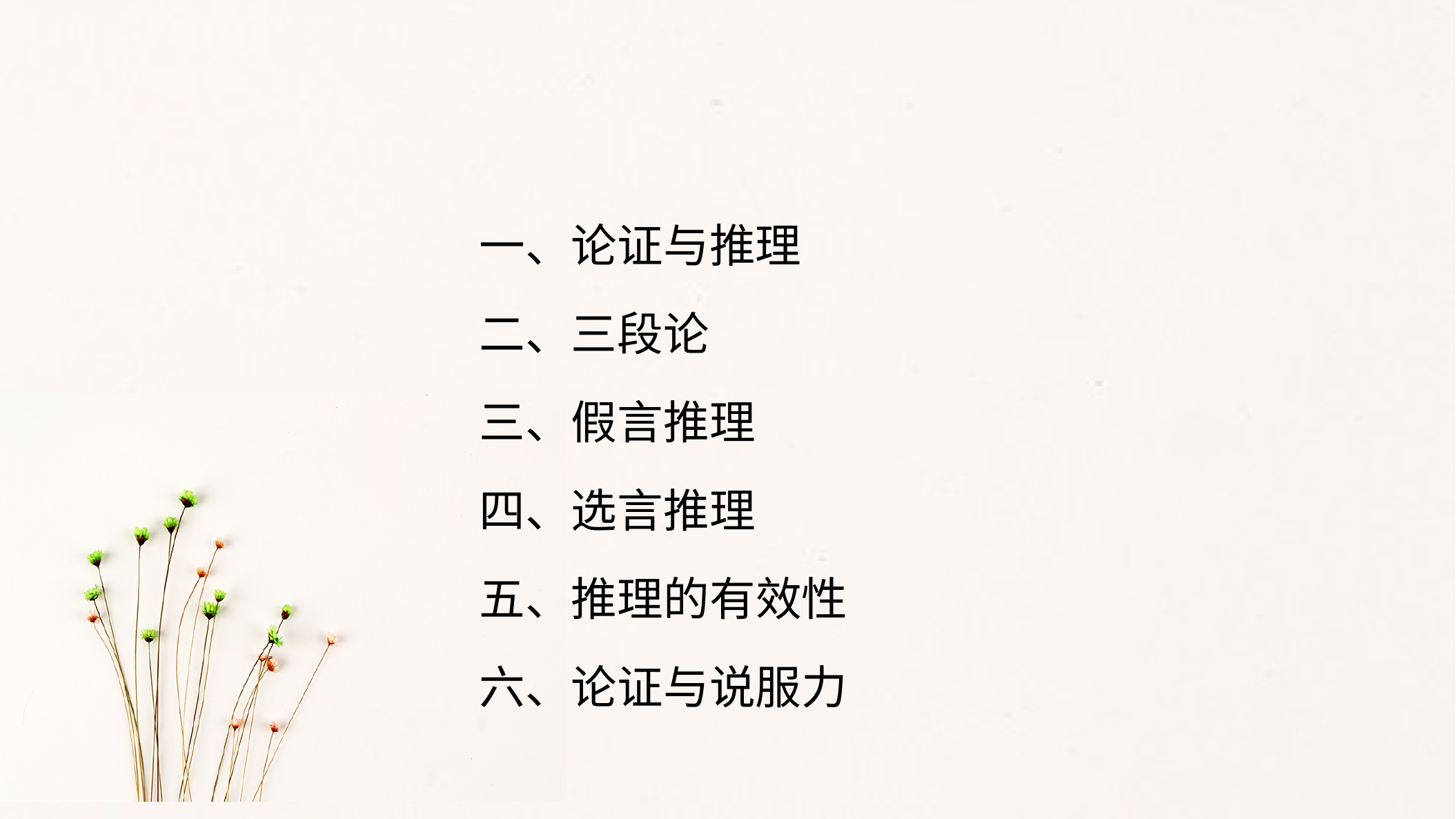

一、论证与推理
二、三段论
三、假言推理
四、选言推理
五、推理的有效性
六、论证与说服力